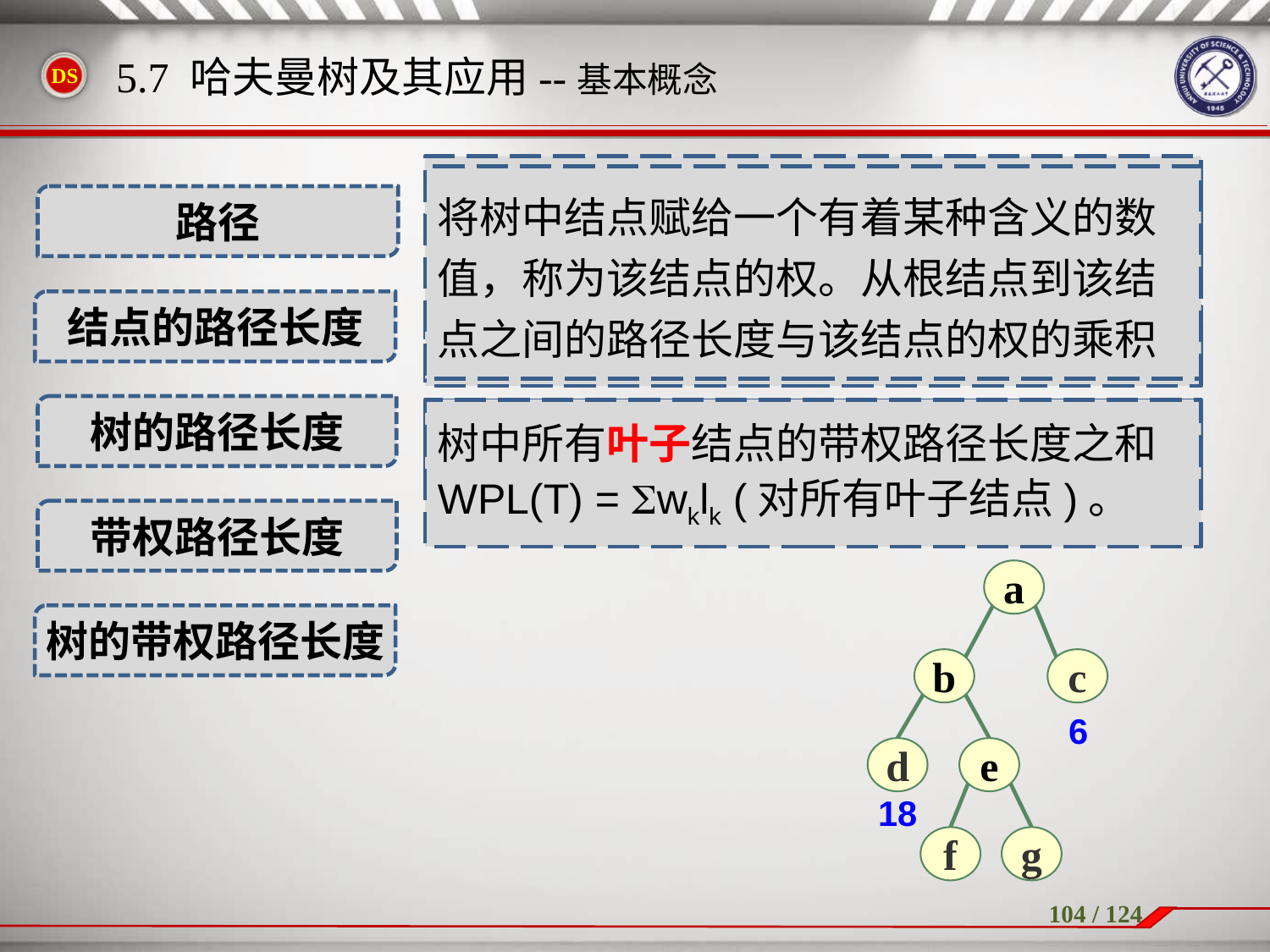

5.7 哈夫曼树及其应用--基本概念
从树中一个结点到另一个结点之间的分支构成这两个结点之间的路径
将树中结点赋给一个有着某种含义的数值，称为该结点的权。从根结点到该结点之间的路径长度与该结点的权的乘积
路径
结点的路径长度
从根结点到该结点的路径上分支的数目
树的路径长度
树中所有叶子结点的带权路径长度之和
WPL(T) = Σwklk (对所有叶子结点)。
树中每个结点的路径长度之和
带权路径长度
a
b
c
d
e
f
g
树的带权路径长度
6
18